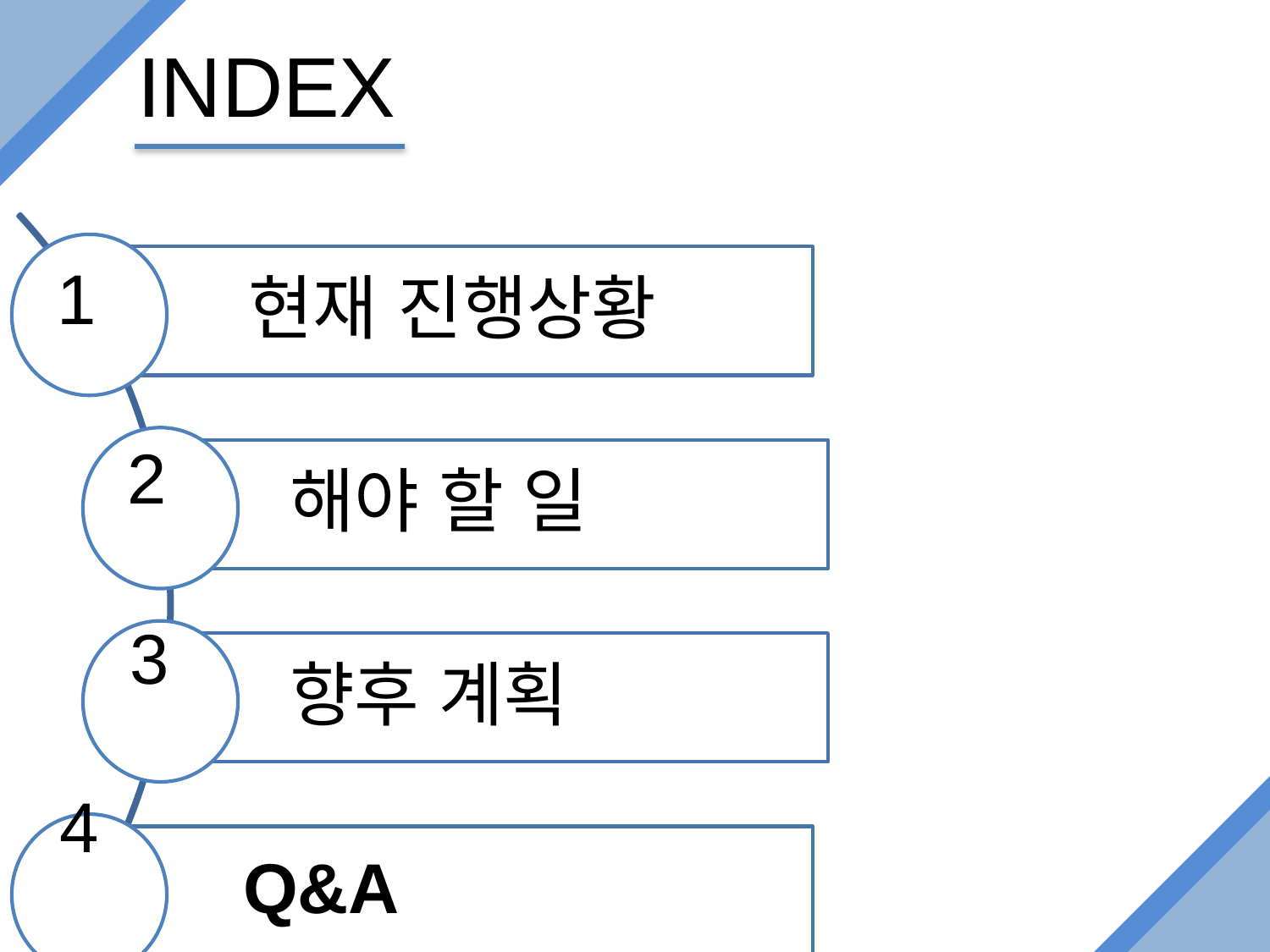

INDEX
   현재 진행상황
  해야 할 일
  향후 계획
   Q&A
1
2
3
4